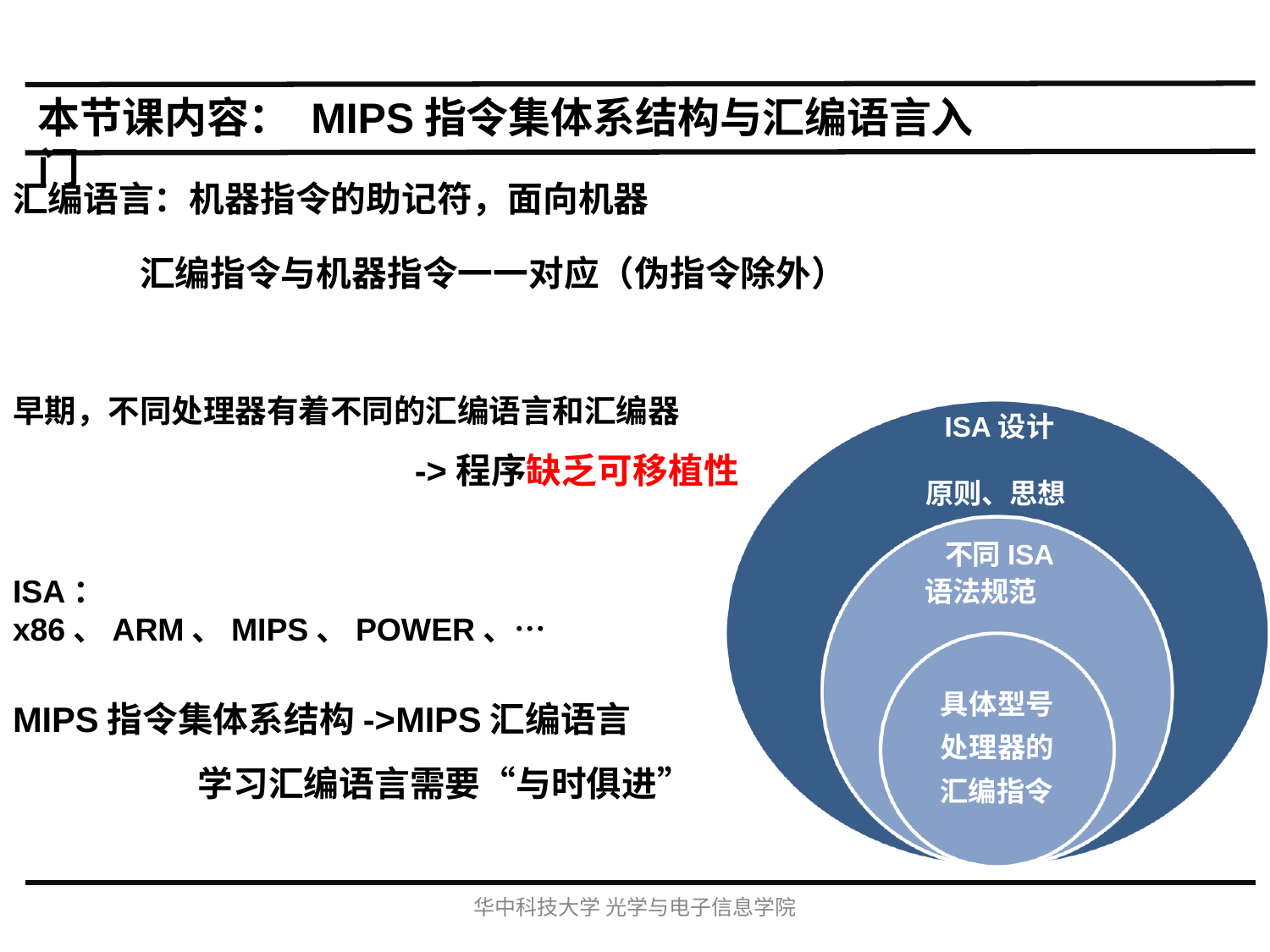

# 本节课内容： MIPS指令集体系结构与汇编语言入门
汇编语言：机器指令的助记符，面向机器
汇编指令与机器指令一一对应（伪指令除外）
早期，不同处理器有着不同的汇编语言和汇编器
->程序缺乏可移植性

ISA设计
原则、思想 不同ISA
语法规范
ISA：x86、ARM、MIPS、POWER、…
MIPS指令集体系结构->MIPS汇编语言
学习汇编语言需要“与时俱进”
具体型号 处理器的 汇编指令
华中科技大学光学与电子信息学院